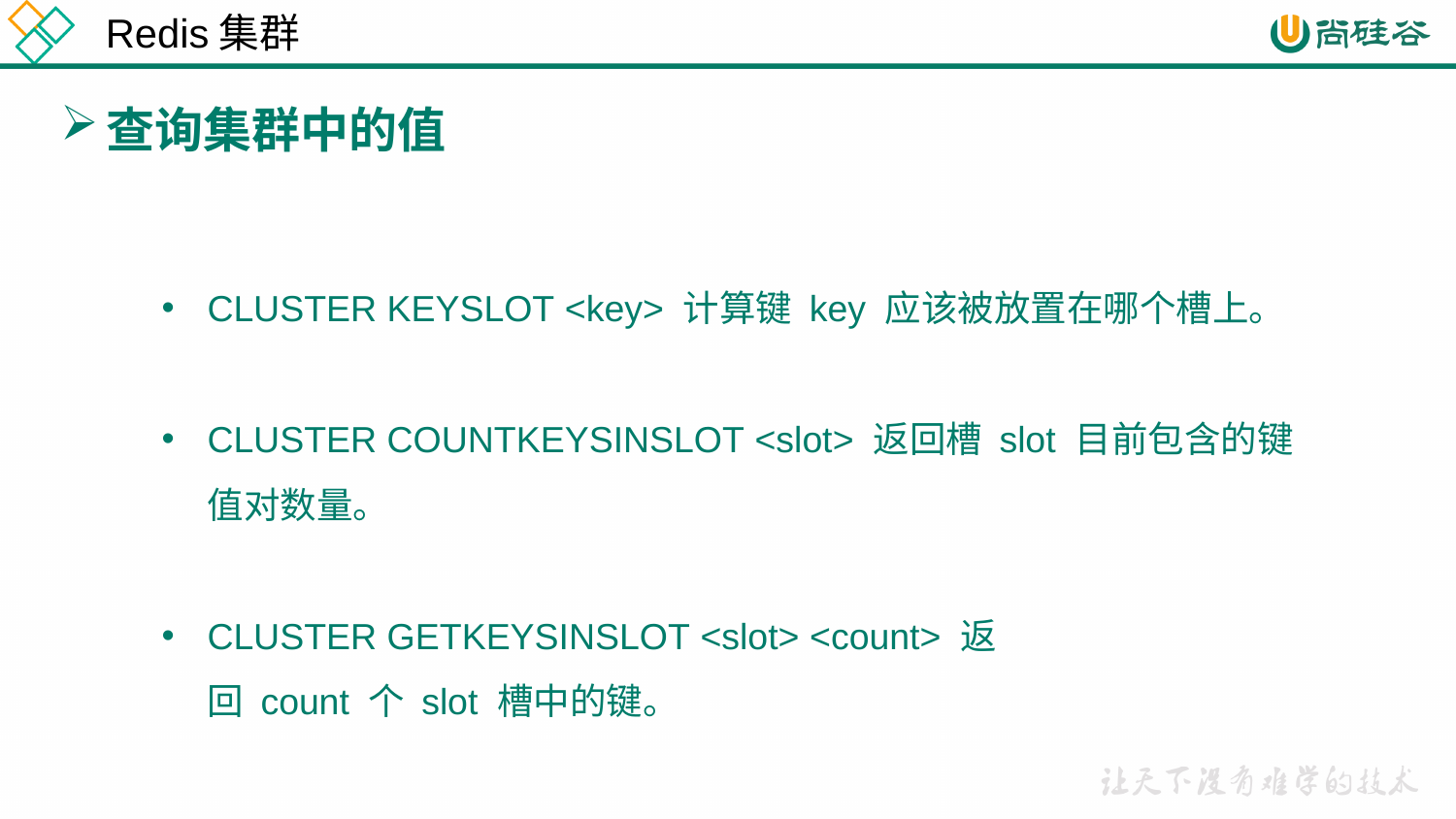

Redis集群
查询集群中的值

CLUSTER KEYSLOT <key> 计算键 key 应该被放置在哪个槽上。

CLUSTER COUNTKEYSINSLOT <slot> 返回槽 slot 目前包含的键值对数量。

CLUSTER GETKEYSINSLOT <slot> <count> 返回 count 个 slot 槽中的键。